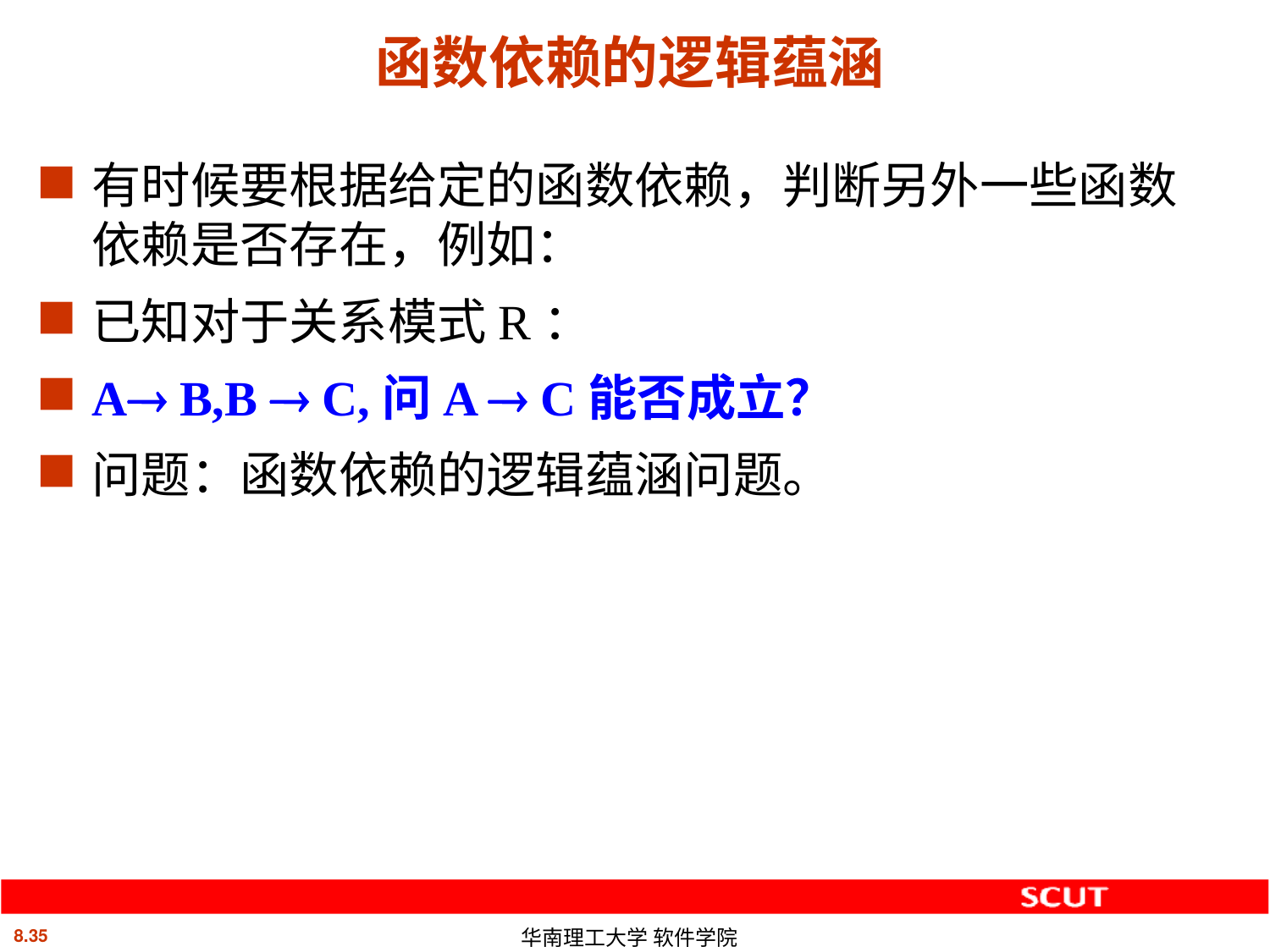

# 函数依赖的逻辑蕴涵
有时候要根据给定的函数依赖，判断另外一些函数依赖是否存在，例如：
已知对于关系模式R：
A→ B,B → C,问A → C能否成立？
问题：函数依赖的逻辑蕴涵问题。